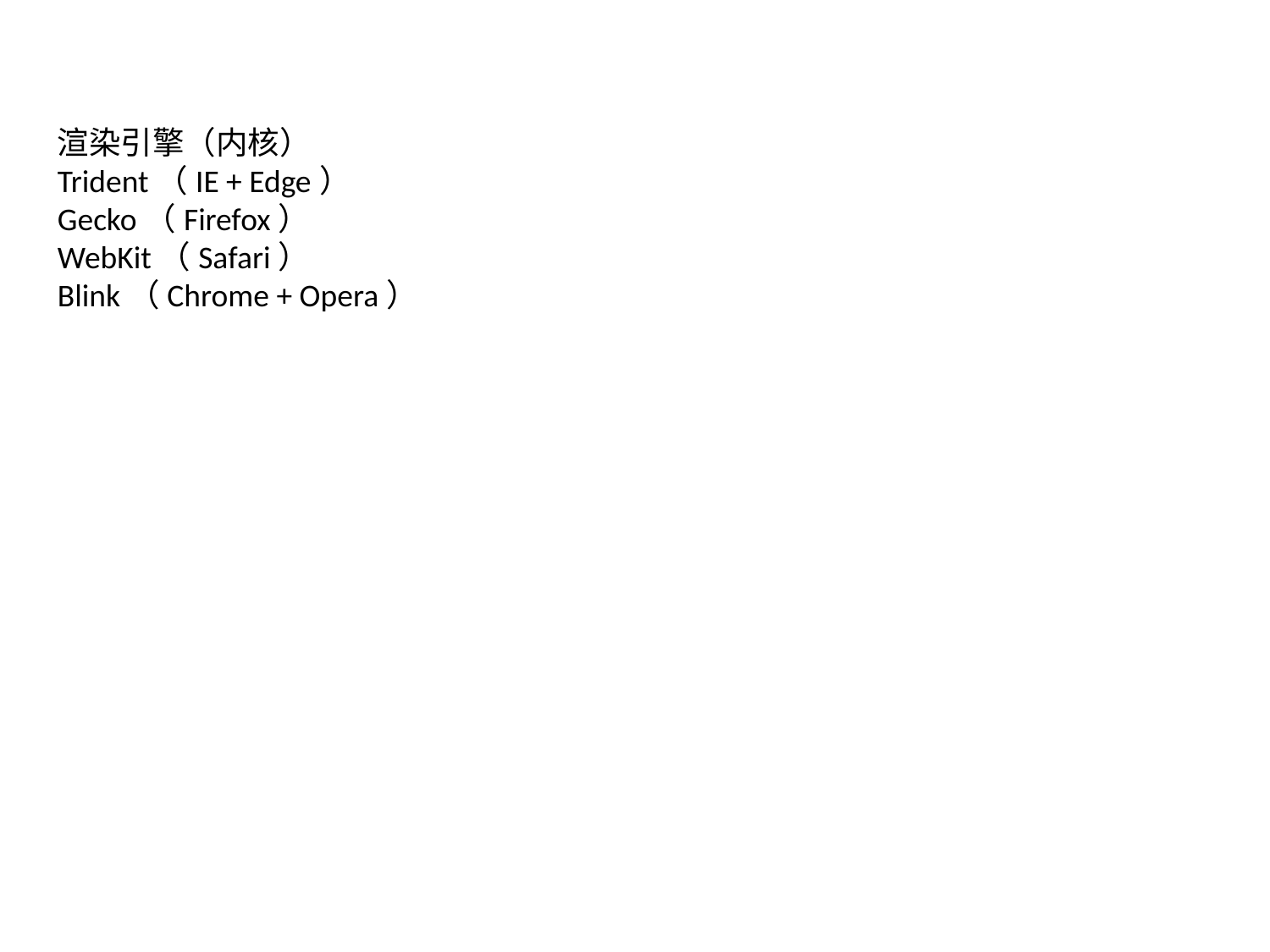

渲染引擎（内核）
Trident（IE + Edge）
Gecko（Firefox）
WebKit（Safari）
Blink（Chrome + Opera）